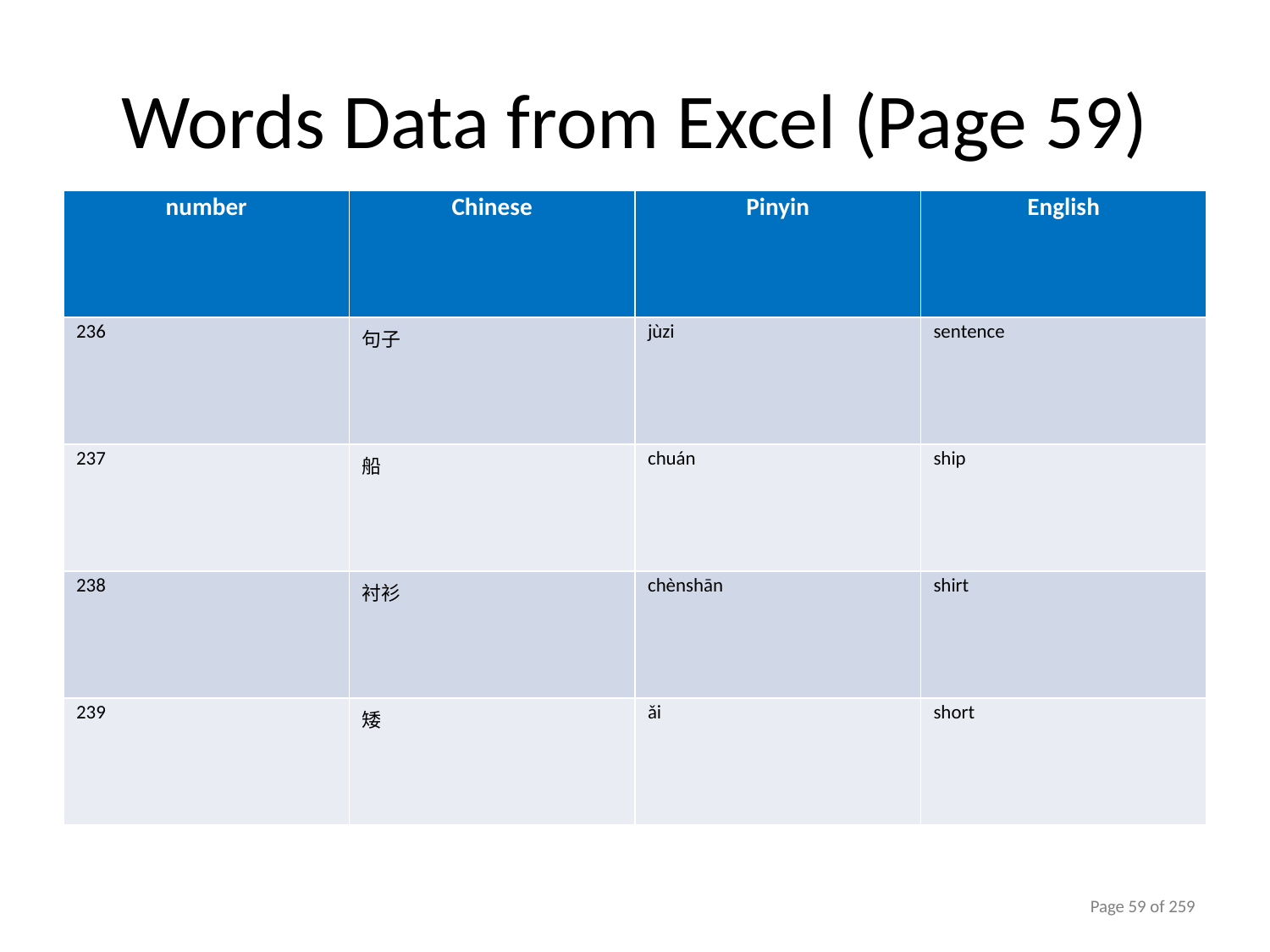

# Words Data from Excel (Page 59)
| number | Chinese | Pinyin | English |
| --- | --- | --- | --- |
| 236 | 句子 | jùzi | sentence |
| 237 | 船 | chuán | ship |
| 238 | 衬衫 | chènshān | shirt |
| 239 | 矮 | ǎi | short |

Page 59 of 259